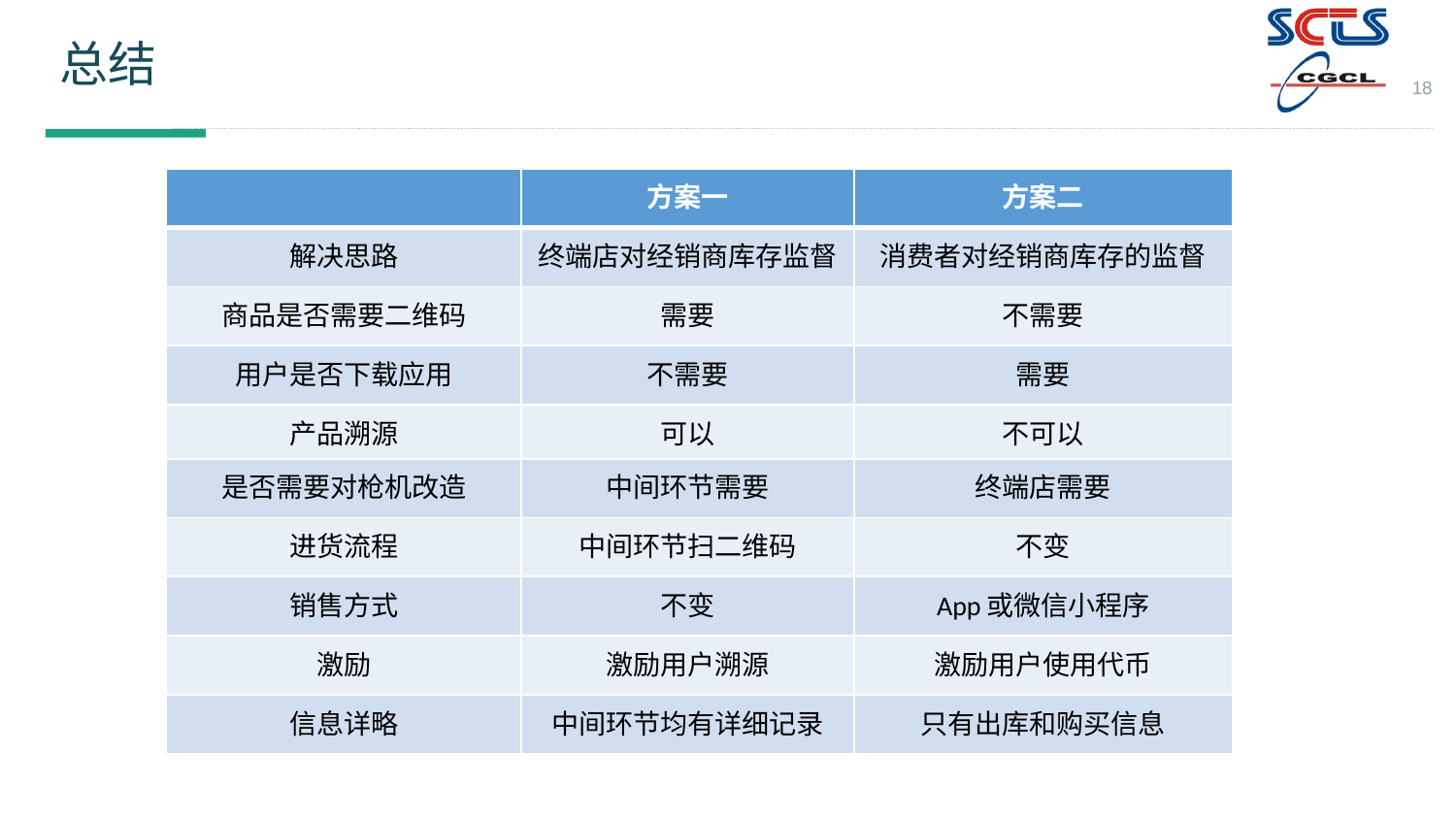

# 总结
18
|  | 方案一 | 方案二 |
| --- | --- | --- |
| 解决思路 | 终端店对经销商库存监督 | 消费者对经销商库存的监督 |
| 商品是否需要二维码 | 需要 | 不需要 |
| 用户是否下载应用 | 不需要 | 需要 |
| 产品溯源 | 可以 | 不可以 |
| 是否需要对枪机改造 | 中间环节需要 | 终端店需要 |
| 进货流程 | 中间环节扫二维码 | 不变 |
| 销售方式 | 不变 | App或微信小程序 |
| 激励 | 激励用户溯源 | 激励用户使用代币 |
| 信息详略 | 中间环节均有详细记录 | 只有出库和购买信息 |